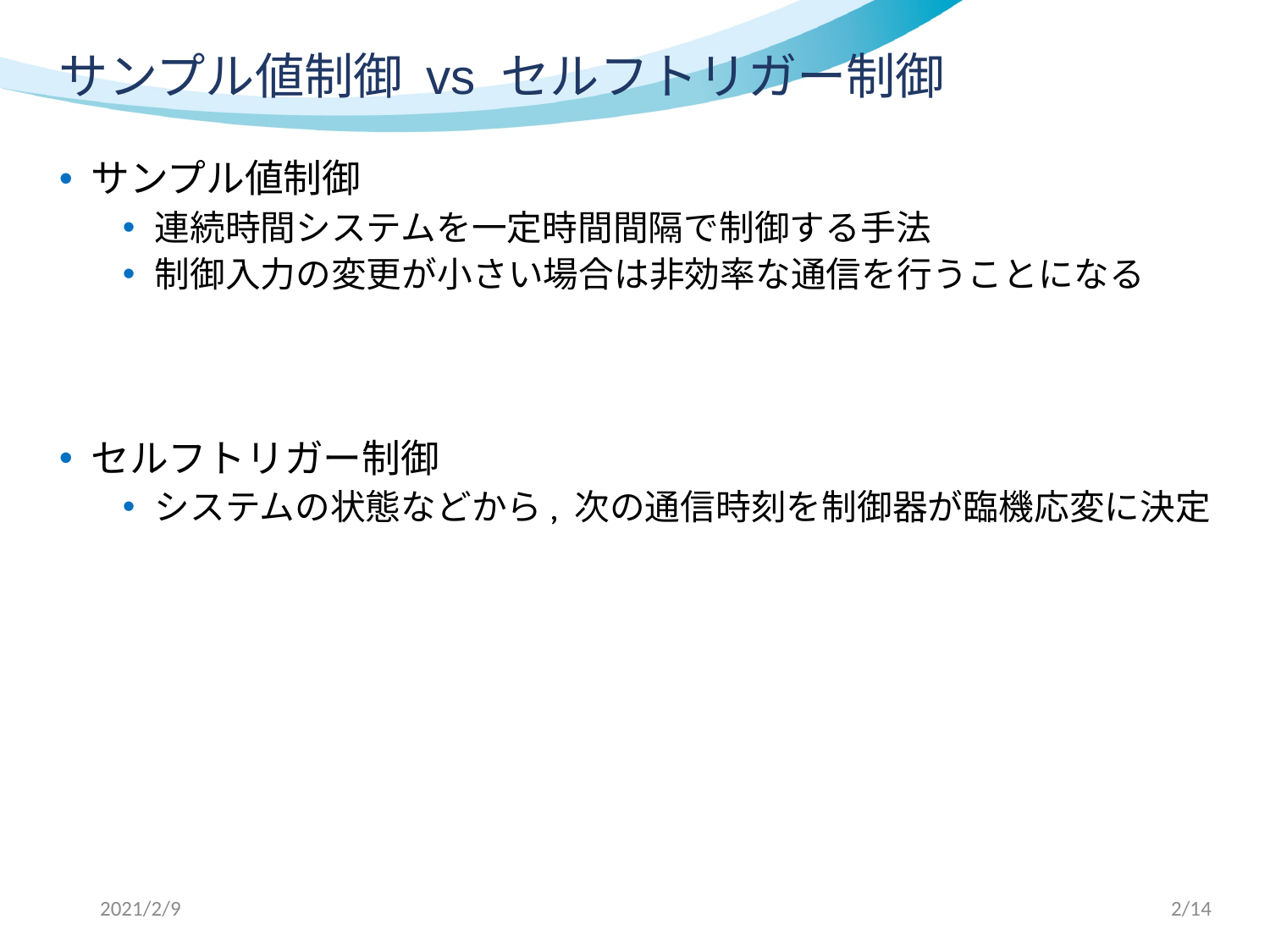

# サンプル値制御 vs セルフトリガー制御
サンプル値制御
連続時間システムを一定時間間隔で制御する手法
制御入力の変更が小さい場合は非効率な通信を行うことになる

セルフトリガー制御
システムの状態などから, 次の通信時刻を制御器が臨機応変に決定
2021/2/9
2/14